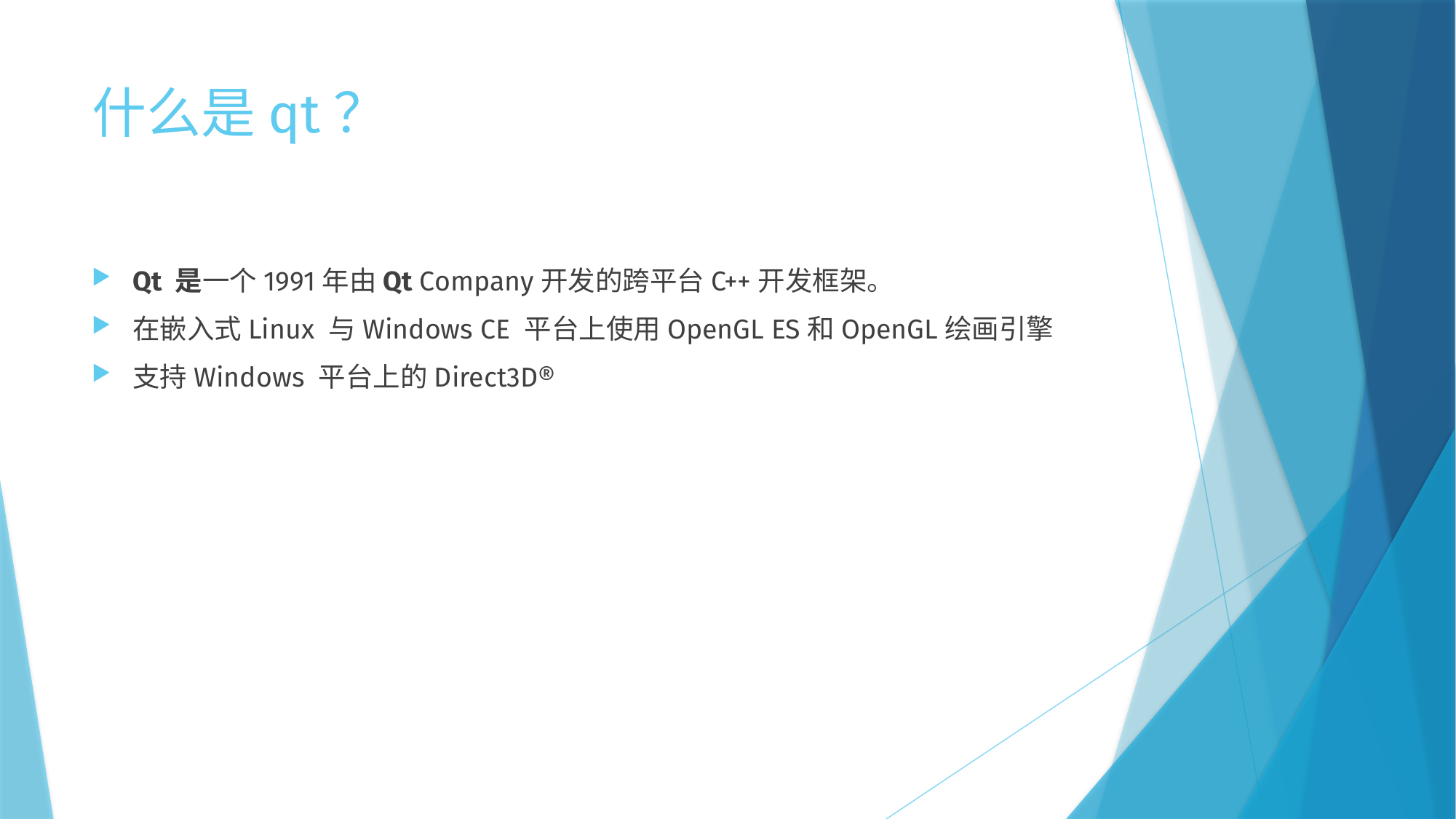

# 什么是qt？
Qt 是一个1991年由Qt Company开发的跨平台C++开发框架。
在嵌入式Linux 与Windows CE 平台上使用OpenGL ES和OpenGL绘画引擎
支持Windows 平台上的Direct3D®